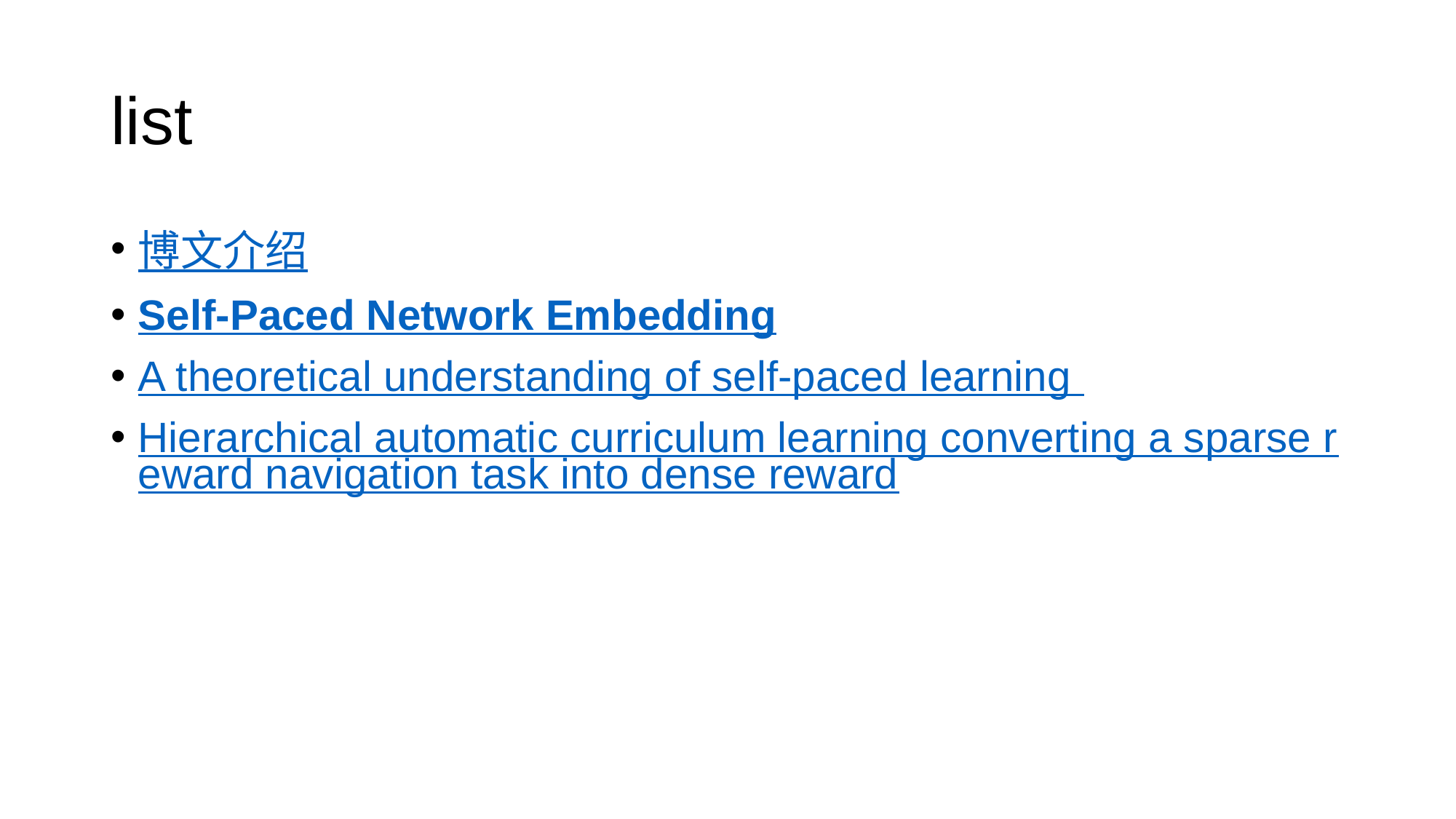

# list
博文介绍
Self-Paced Network Embedding
A theoretical understanding of self-paced learning
Hierarchical automatic curriculum learning converting a sparse reward navigation task into dense reward